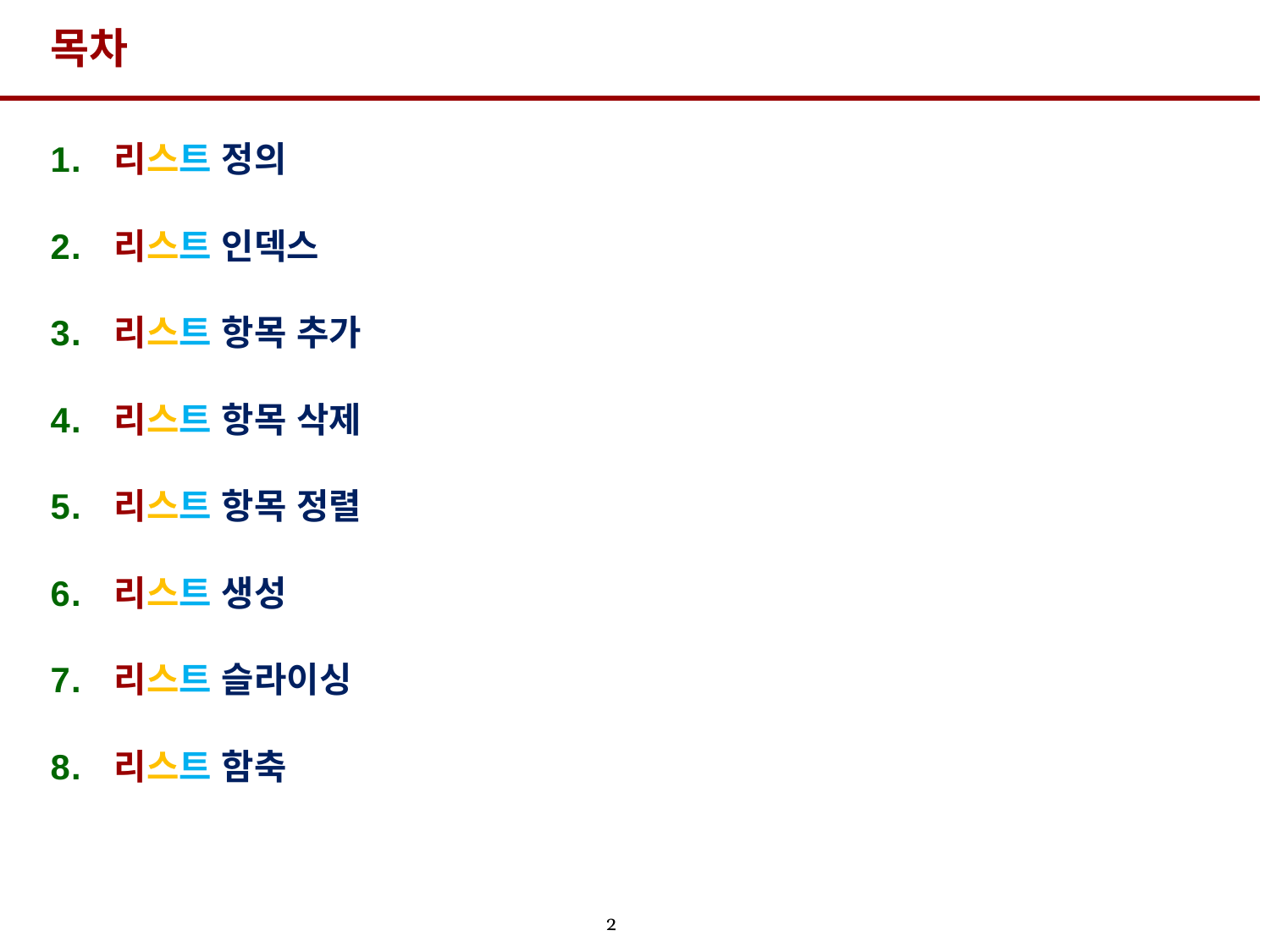

# 목차
리스트 정의
리스트 인덱스
리스트 항목 추가
리스트 항목 삭제
리스트 항목 정렬
리스트 생성
리스트 슬라이싱
리스트 함축

2